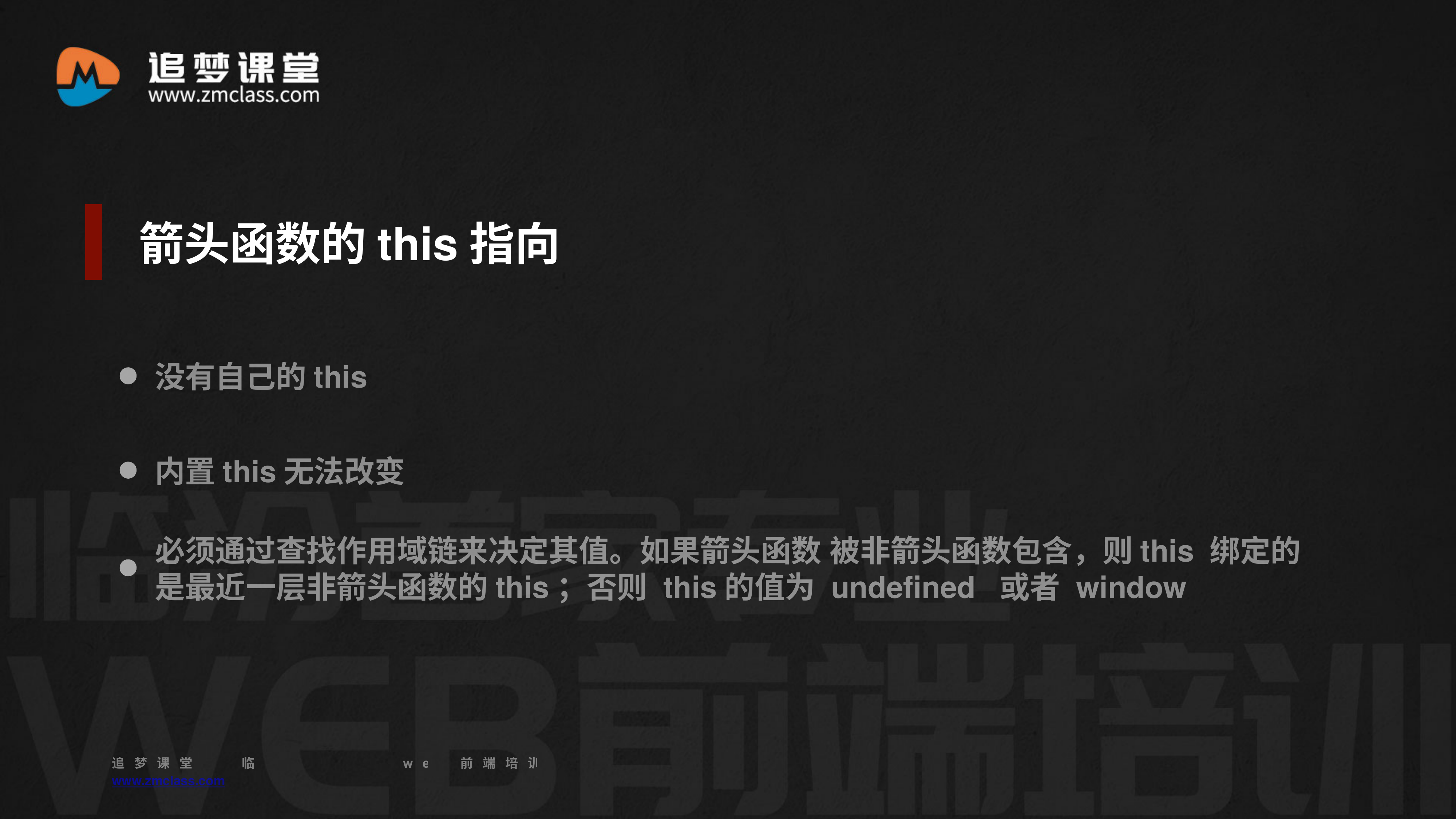

箭头函数的this指向
没有自己的this

内置this无法改变

必须通过查找作用域链来决定其值。如果箭头函数 被非箭头函数包含，则this 绑定的是最近一层非箭头函数的this；否则 this的值为 undefined  或者 window

追梦课堂   临汾首家专业的web前端培训机构                                                          www.zmclass.com
41